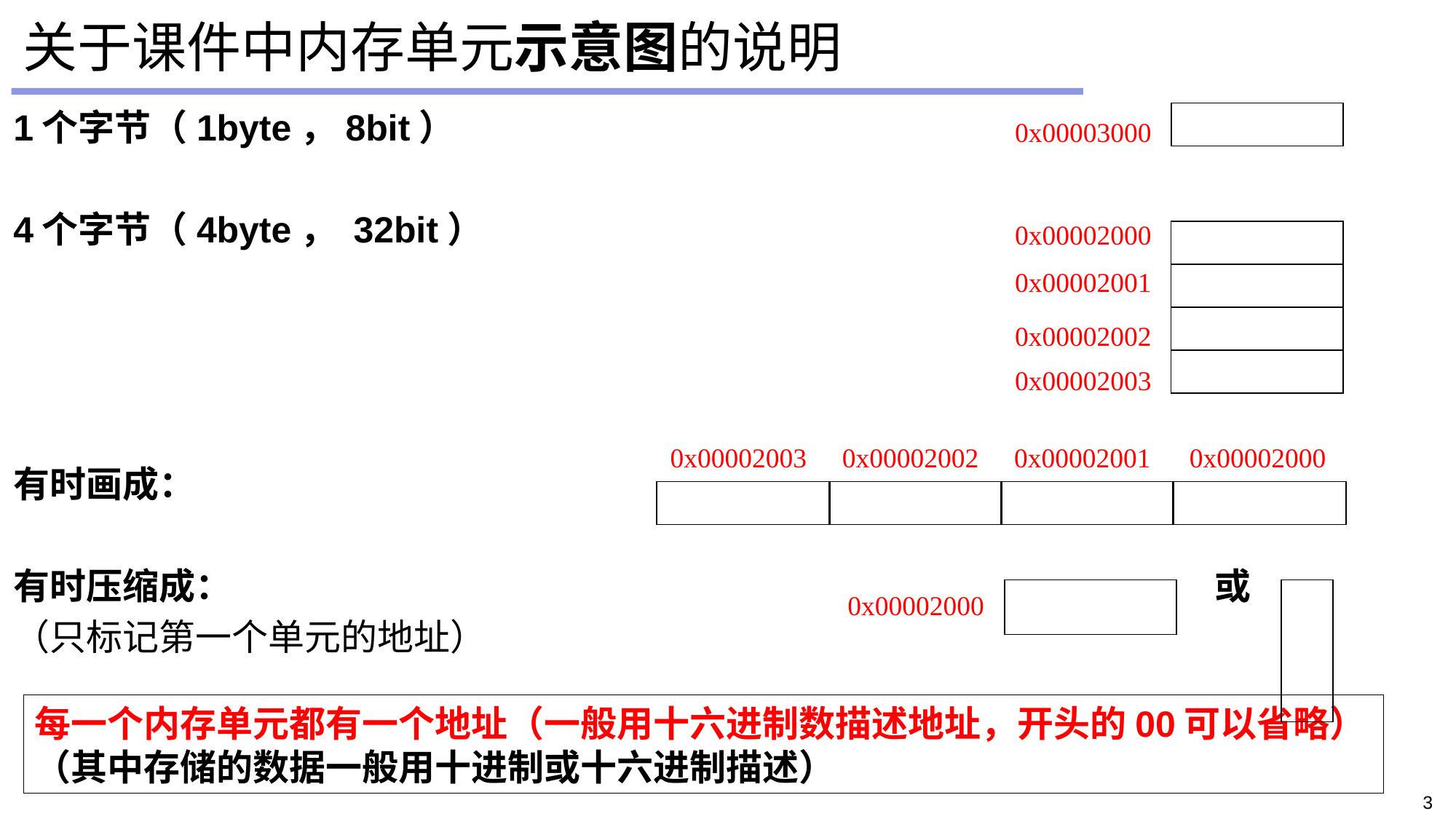

# 关于课件中内存单元示意图的说明
1个字节（1byte，8bit）

4个字节（4byte， 32bit）

有时画成：

有时压缩成：									或
（只标记第一个单元的地址）

 0x00003000
 0x00002000

 0x00002001
 0x00002002
 0x00002003
 0x00002003
 0x00002002
 0x00002001
 0x00002000

 0x00002000
每一个内存单元都有一个地址（一般用十六进制数描述地址，开头的00可以省略）
（其中存储的数据一般用十进制或十六进制描述）
3